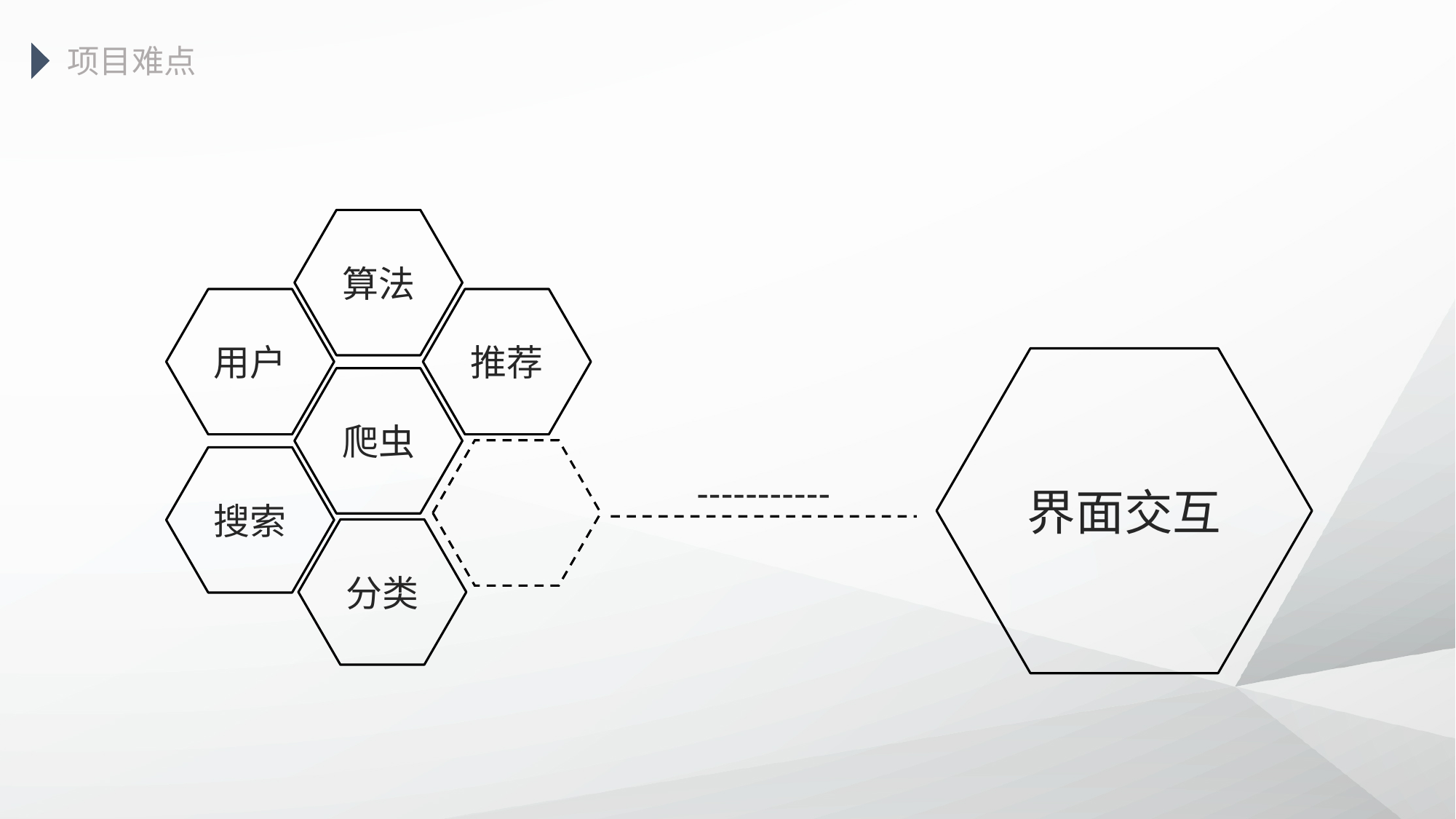

项目难点

算法
用户
推荐
界面交互
爬虫

搜索
-----------

分类